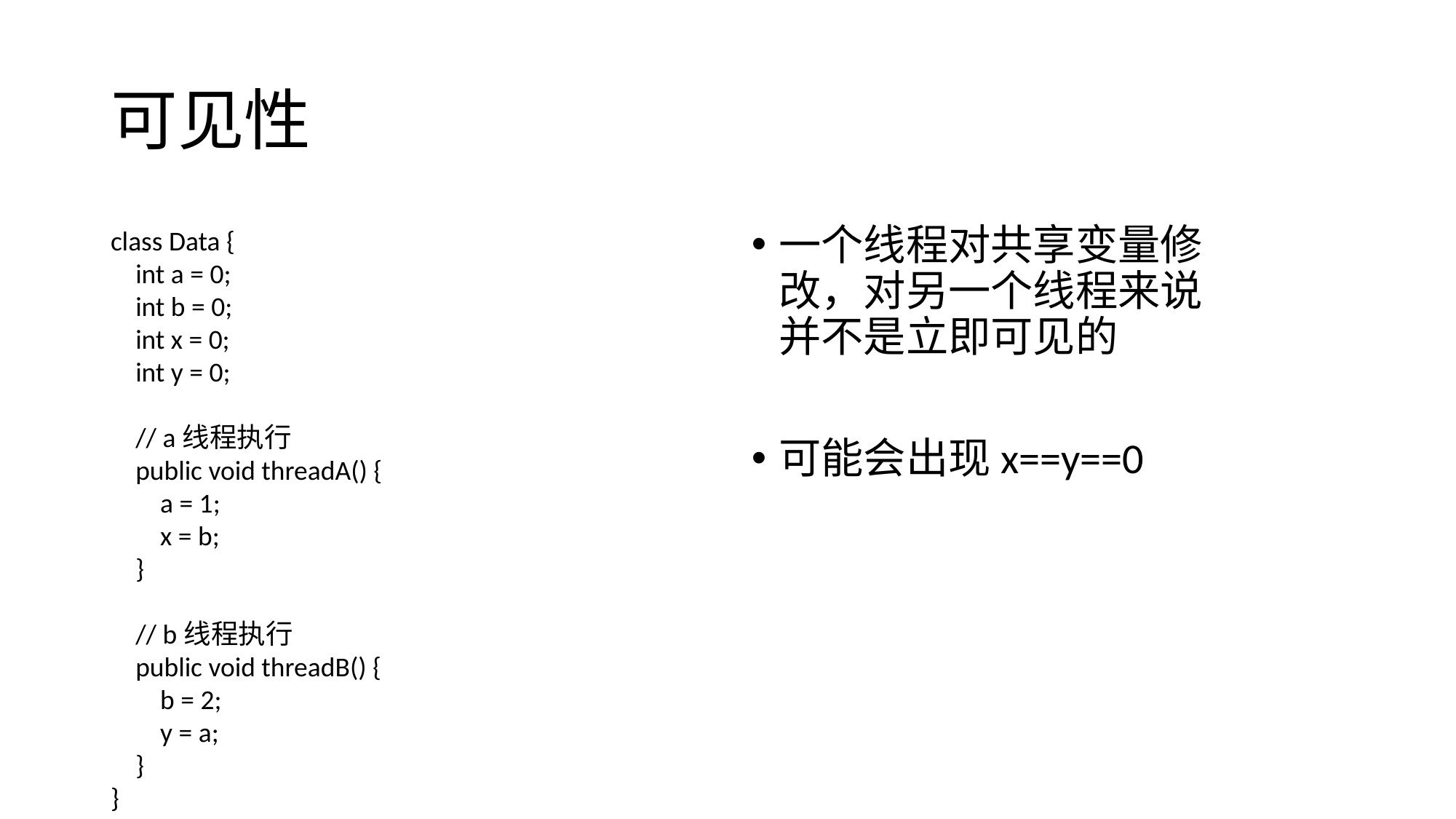

# 可见性
class Data {
    int a = 0;
    int b = 0;
    int x = 0;
    int y = 0;

    // a线程执行
    public void threadA() {
        a = 1;
        x = b;
    }

    // b线程执行
    public void threadB() {
        b = 2;
        y = a;
    }
}
一个线程对共享变量修改，对另一个线程来说并不是立即可见的

可能会出现x==y==0